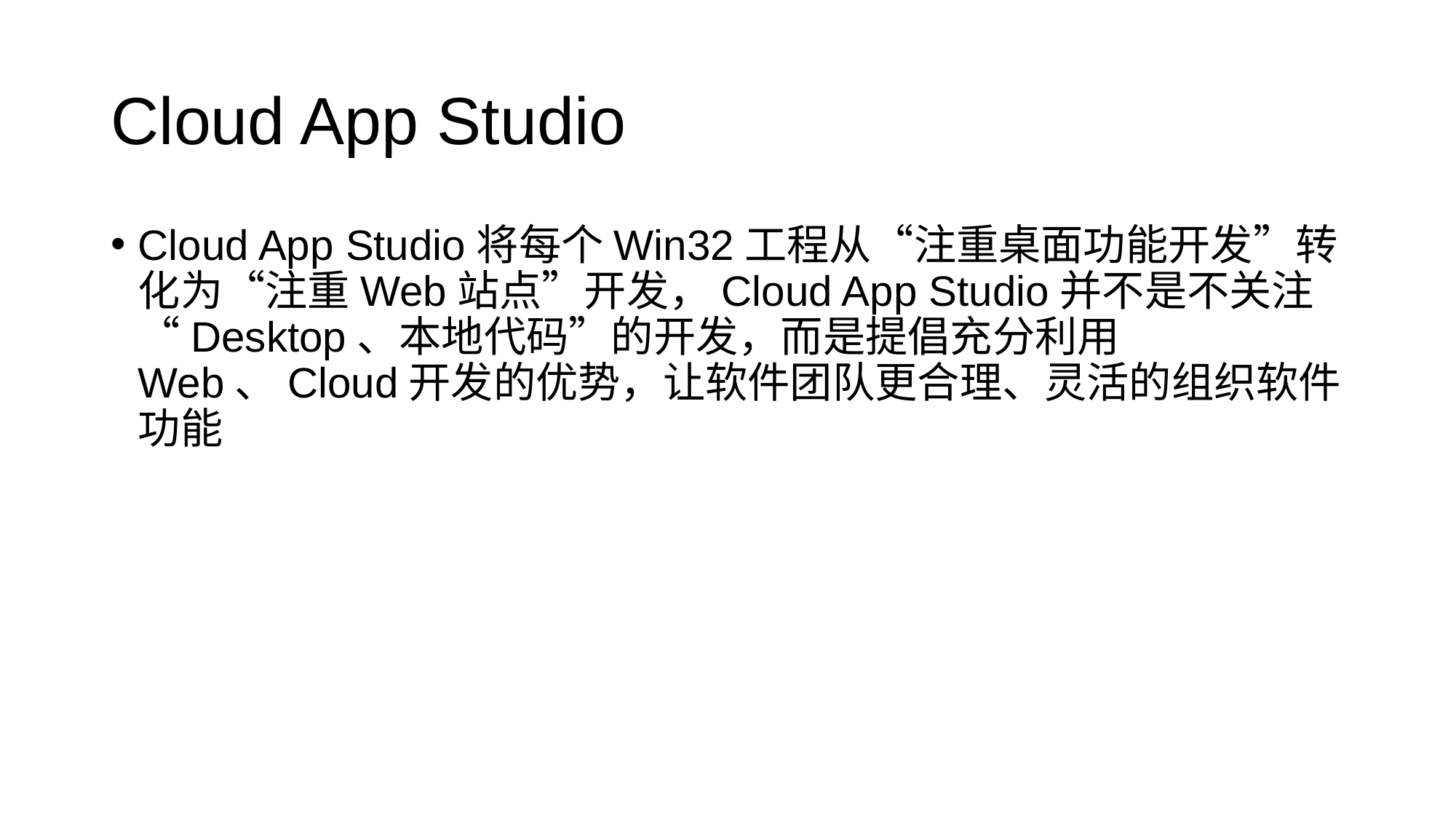

# Cloud App Studio
Cloud App Studio将每个Win32工程从“注重桌面功能开发”转化为“注重Web站点”开发，Cloud App Studio并不是不关注“Desktop、本地代码”的开发，而是提倡充分利用Web、Cloud开发的优势，让软件团队更合理、灵活的组织软件功能